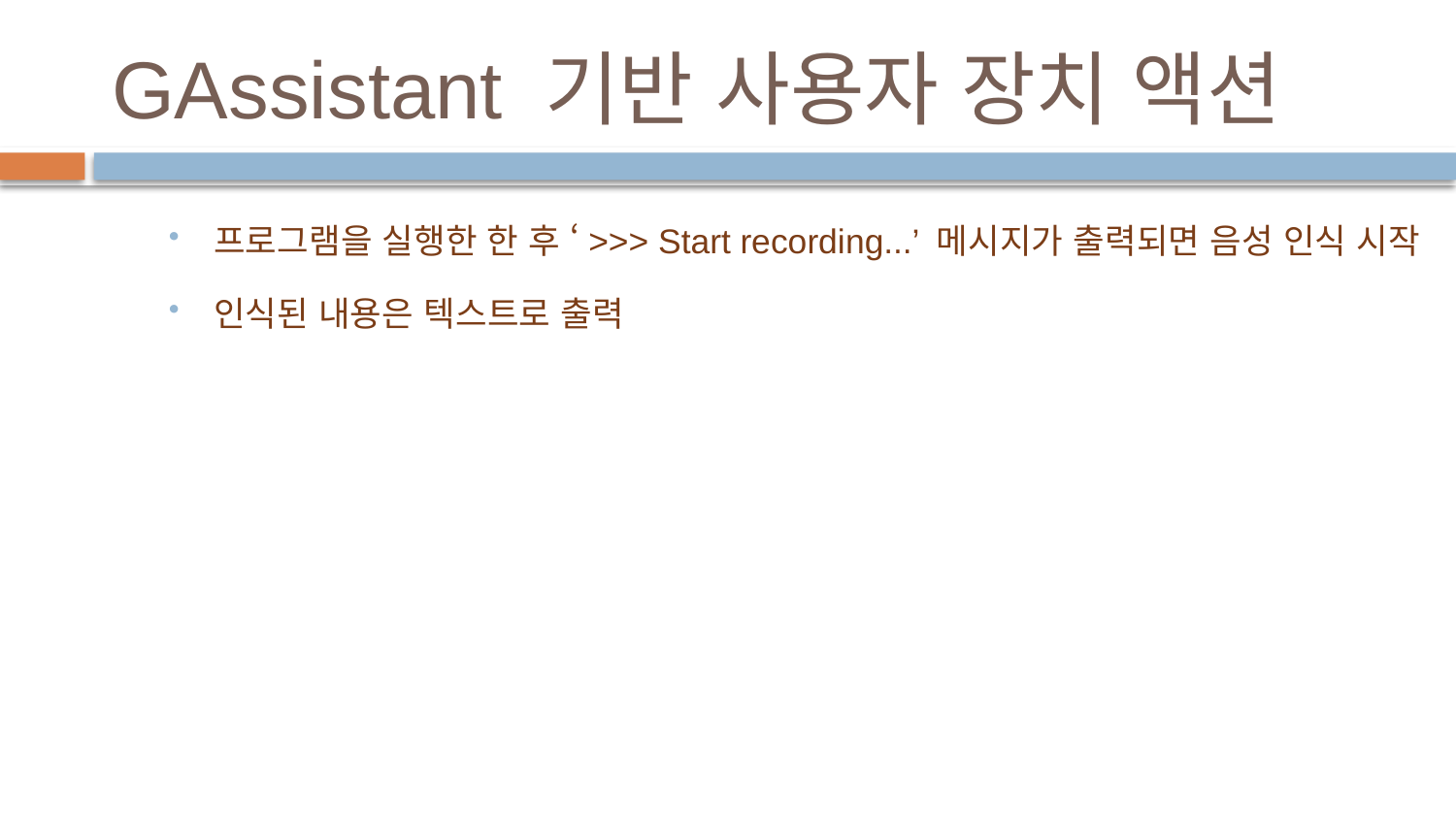

# GAssistant 기반 사용자 장치 액션
프로그램을 실행한 한 후 ‘>>> Start recording...’ 메시지가 출력되면 음성 인식 시작
인식된 내용은 텍스트로 출력